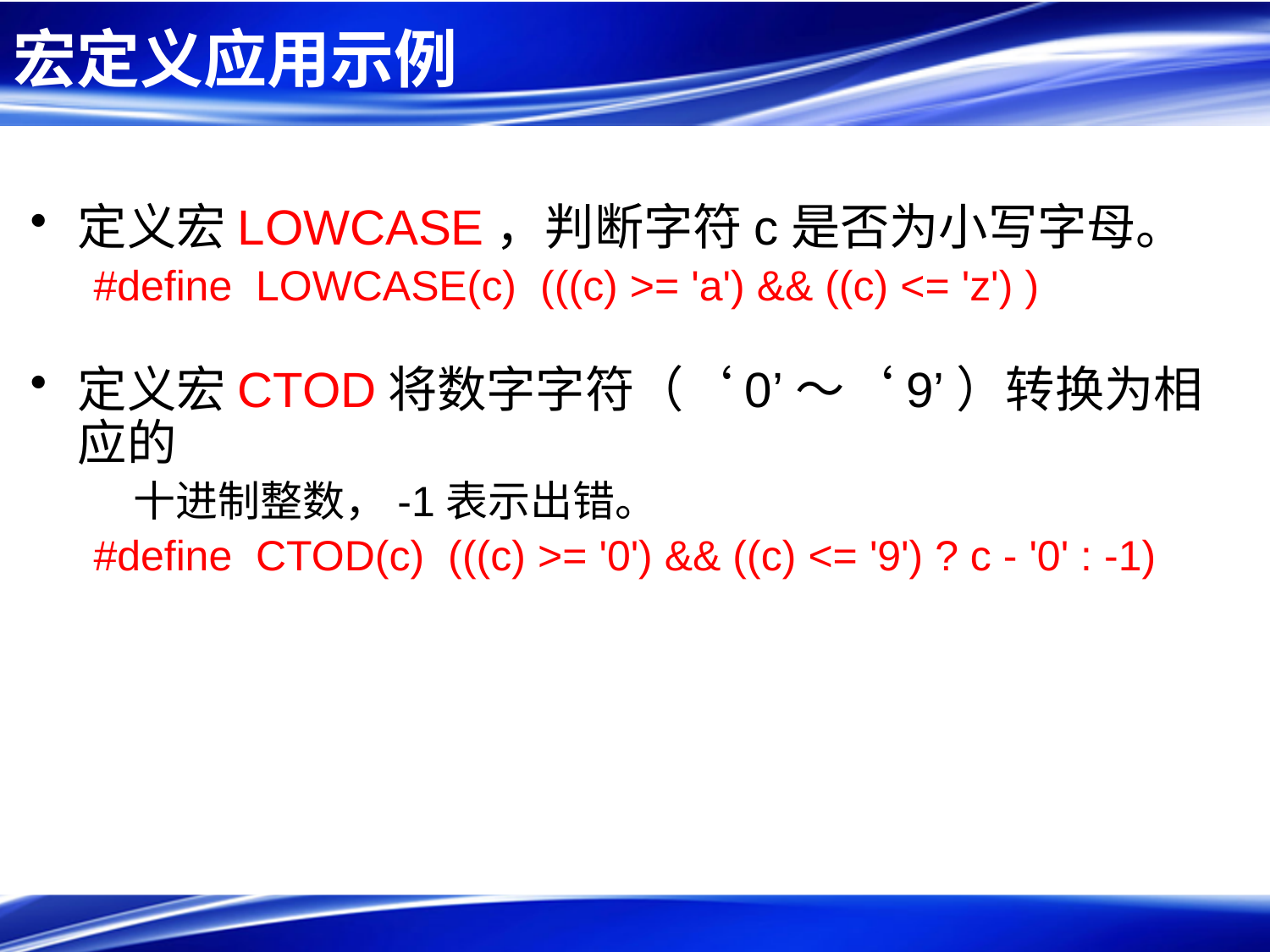

# 宏定义应用示例
定义宏LOWCASE，判断字符c是否为小写字母。
#define  LOWCASE(c)  (((c) >= 'a') && ((c) <= 'z') )

定义宏CTOD将数字字符（‘0’～‘9’）转换为相应的
	十进制整数，-1表示出错。
#define  CTOD(c)  (((c) >= '0') && ((c) <= '9') ? c - '0' : -1)